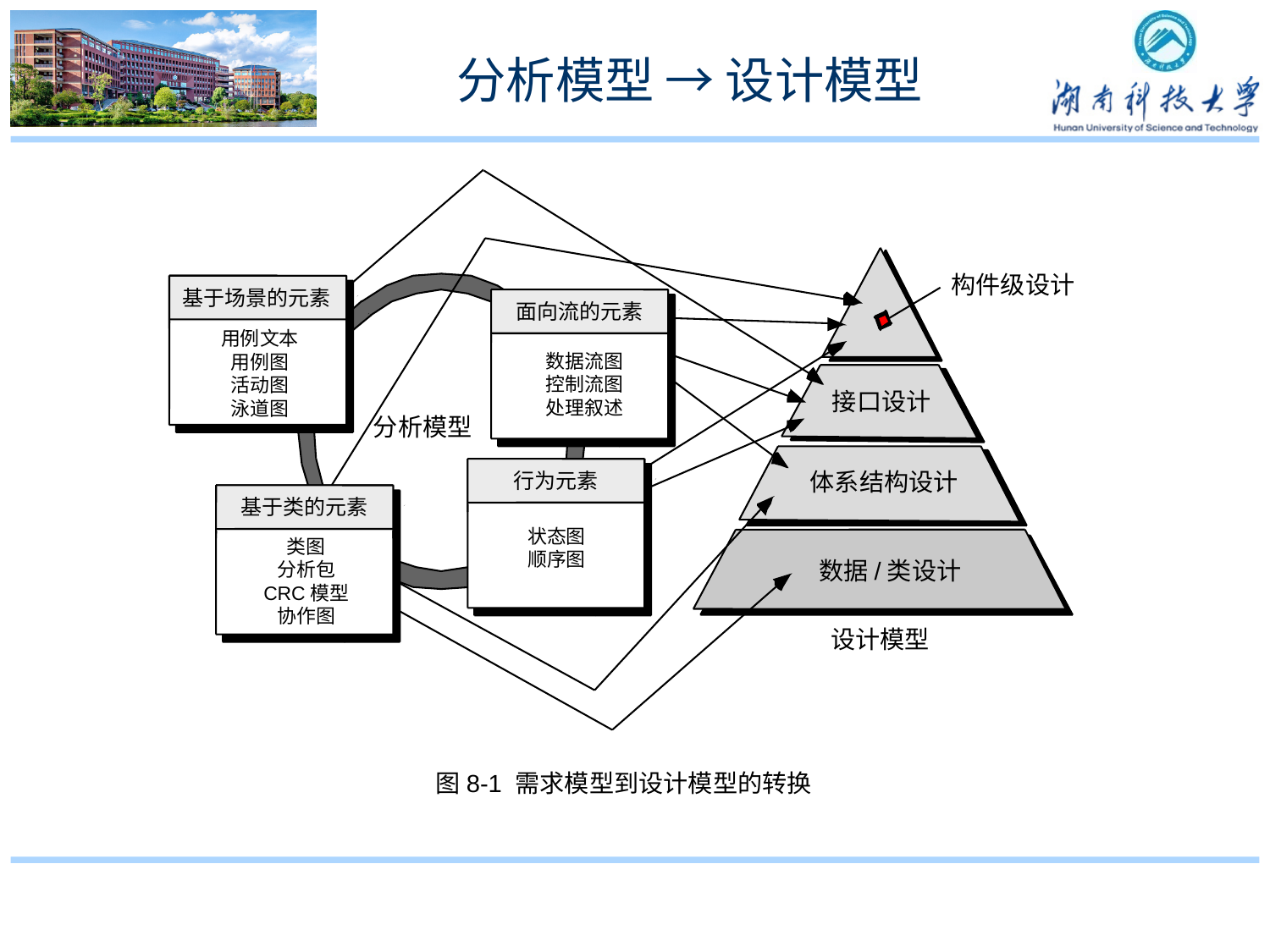

# 分析模型 → 设计模型

构件级设计

基于场景的元素

用例文本
用例图
活动图
泳道图

面向流的元素

数据流图
控制流图
处理叙述

接口设计

分析模型

行为元素

状态图
顺序图

体系结构设计

基于类的元素

类图
分析包
CRC模型
协作图

数据/类设计

设计模型
图8-1 需求模型到设计模型的转换

4